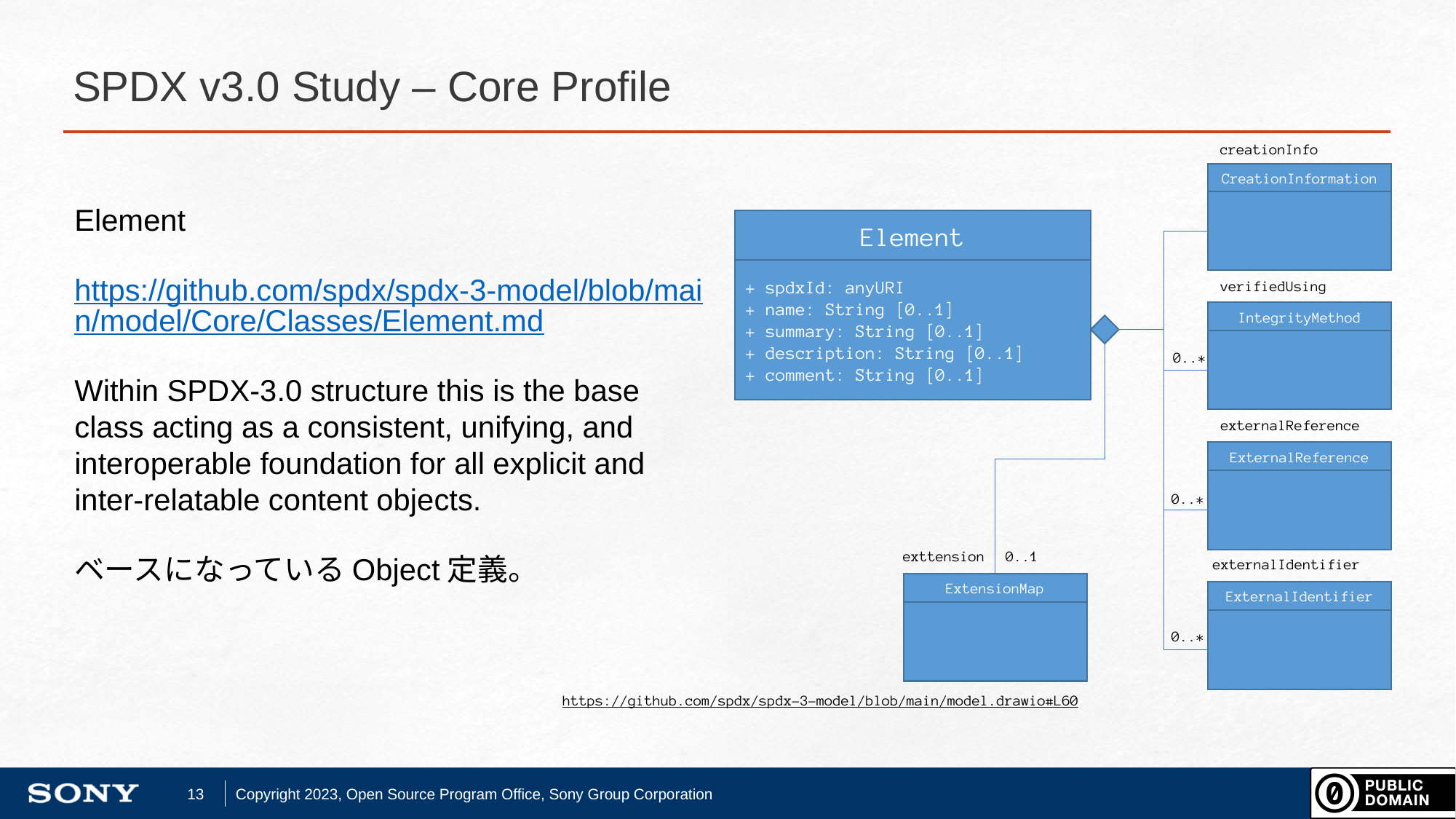

# SPDX v3.0 Study – Core Profile
creationInfo
CreationInformation

Element
https://github.com/spdx/spdx-3-model/blob/main/model/Core/Classes/Element.md
Within SPDX-3.0 structure this is the base class acting as a consistent, unifying, and interoperable foundation for all explicit and inter-relatable content objects.
ベースになっているObject定義。
Element
+ spdxId: anyURI
+ name: String [0..1]
+ summary: String [0..1]
+ description: String [0..1]
+ comment: String [0..1]
verifiedUsing
IntegrityMethod

0..*
externalReference
ExternalReference

0..*
exttension
0..1
externalIdentifier
ExtensionMap

ExternalIdentifier

0..*
https://github.com/spdx/spdx-3-model/blob/main/model.drawio#L60